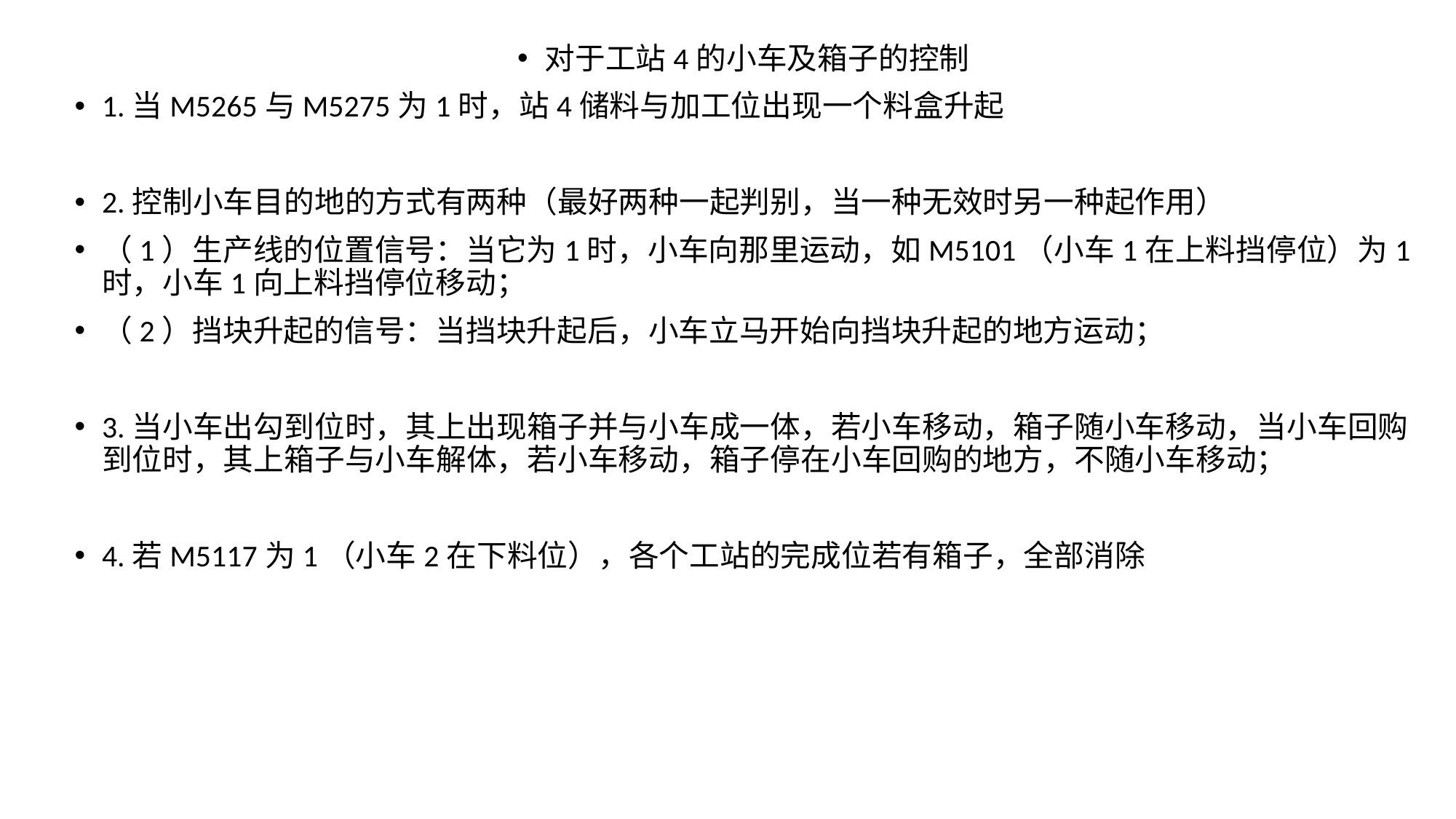

对于工站4的小车及箱子的控制
1.当M5265与M5275为1时，站4储料与加工位出现一个料盒升起

2.控制小车目的地的方式有两种（最好两种一起判别，当一种无效时另一种起作用）
（1）生产线的位置信号：当它为1时，小车向那里运动，如M5101（小车1在上料挡停位）为1时，小车1向上料挡停位移动；
（2）挡块升起的信号：当挡块升起后，小车立马开始向挡块升起的地方运动；

3.当小车出勾到位时，其上出现箱子并与小车成一体，若小车移动，箱子随小车移动，当小车回购到位时，其上箱子与小车解体，若小车移动，箱子停在小车回购的地方，不随小车移动；

4.若M5117为1（小车2在下料位），各个工站的完成位若有箱子，全部消除